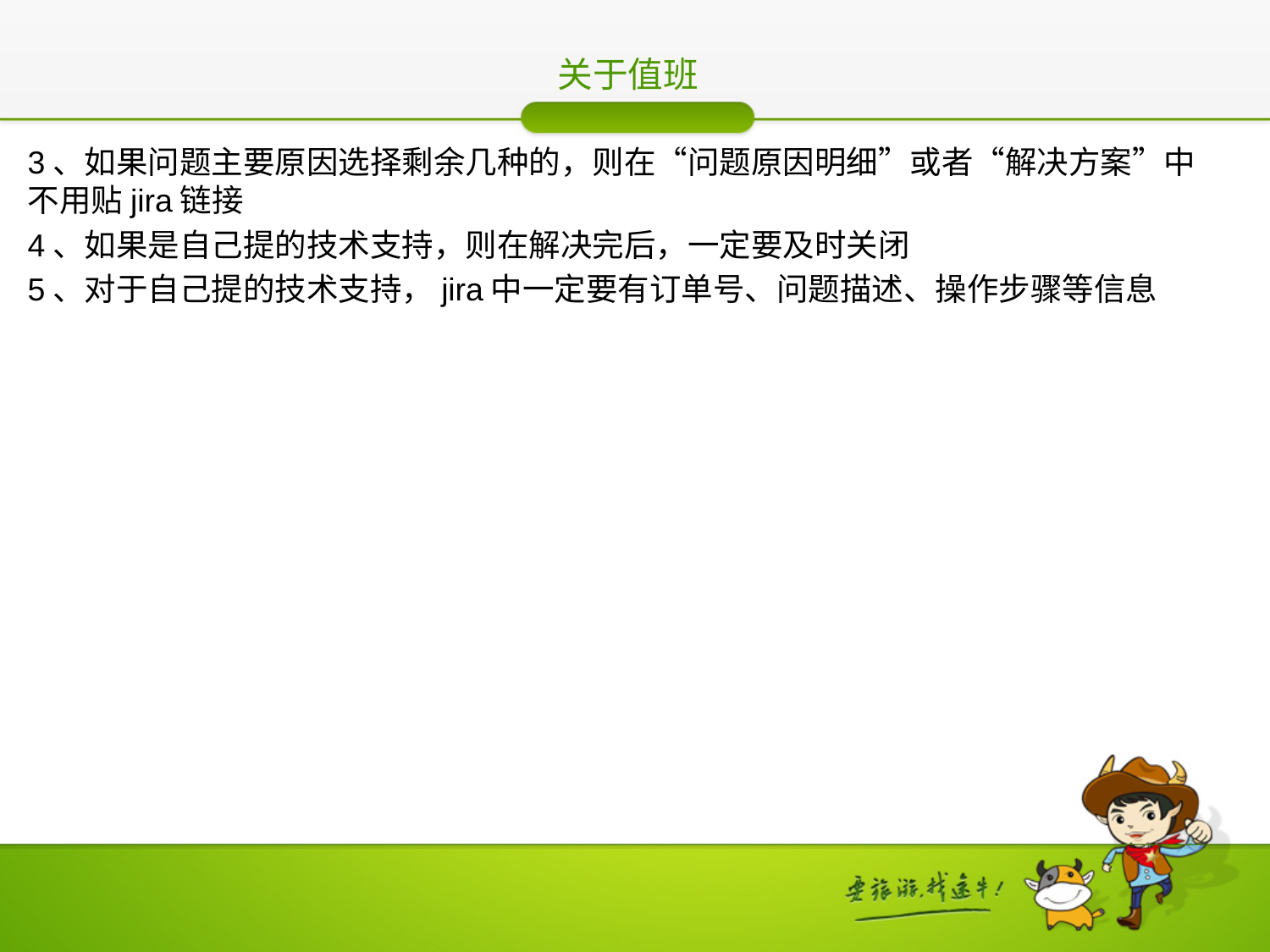

关于值班
3、如果问题主要原因选择剩余几种的，则在“问题原因明细”或者“解决方案”中不用贴jira链接
4、如果是自己提的技术支持，则在解决完后，一定要及时关闭
5、对于自己提的技术支持，jira中一定要有订单号、问题描述、操作步骤等信息